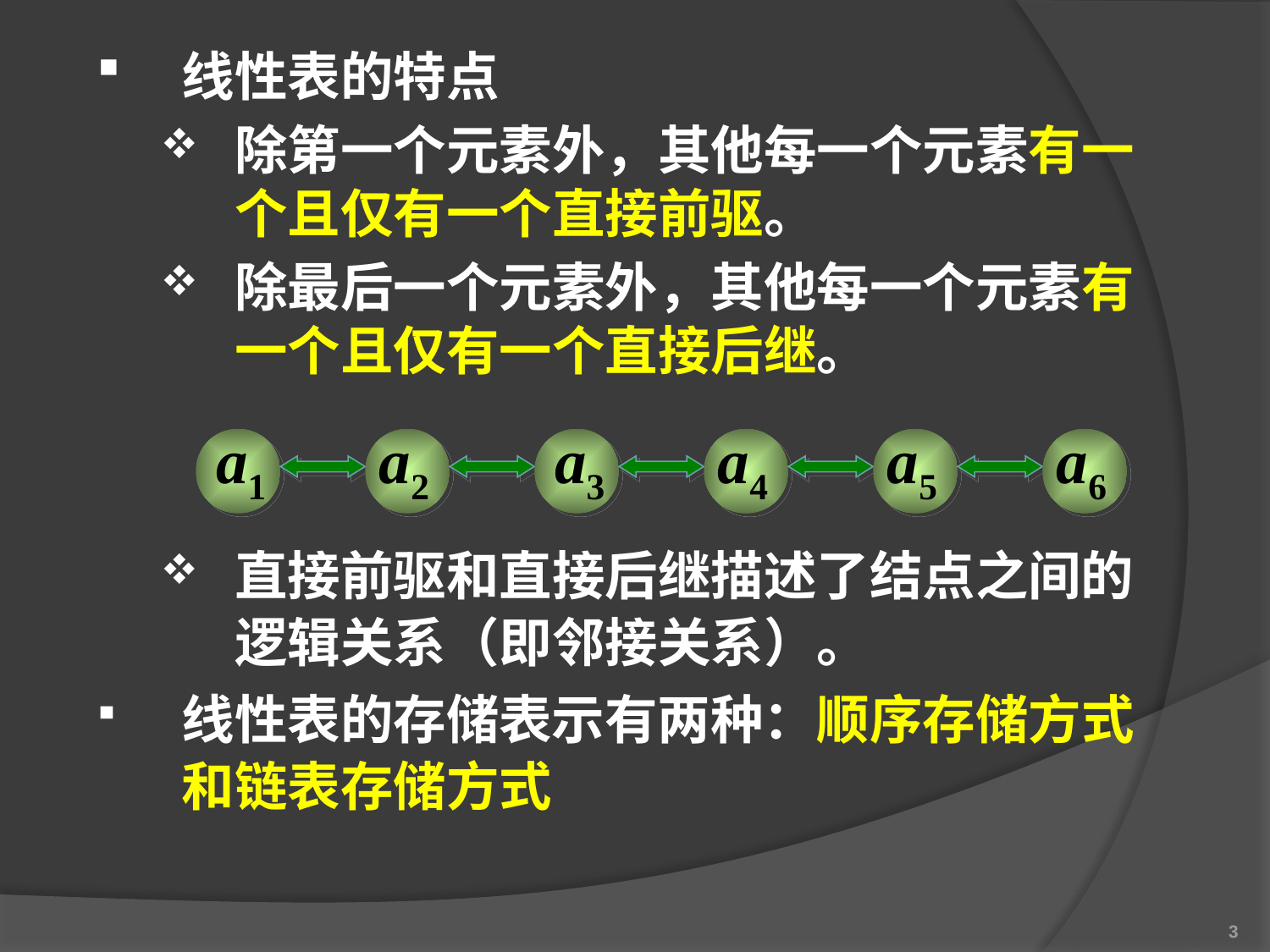

线性表的特点
除第一个元素外，其他每一个元素有一个且仅有一个直接前驱。
除最后一个元素外，其他每一个元素有一个且仅有一个直接后继。

直接前驱和直接后继描述了结点之间的逻辑关系（即邻接关系）。
线性表的存储表示有两种：顺序存储方式和链表存储方式

a1
a2
a3
a4
a5
a6

3